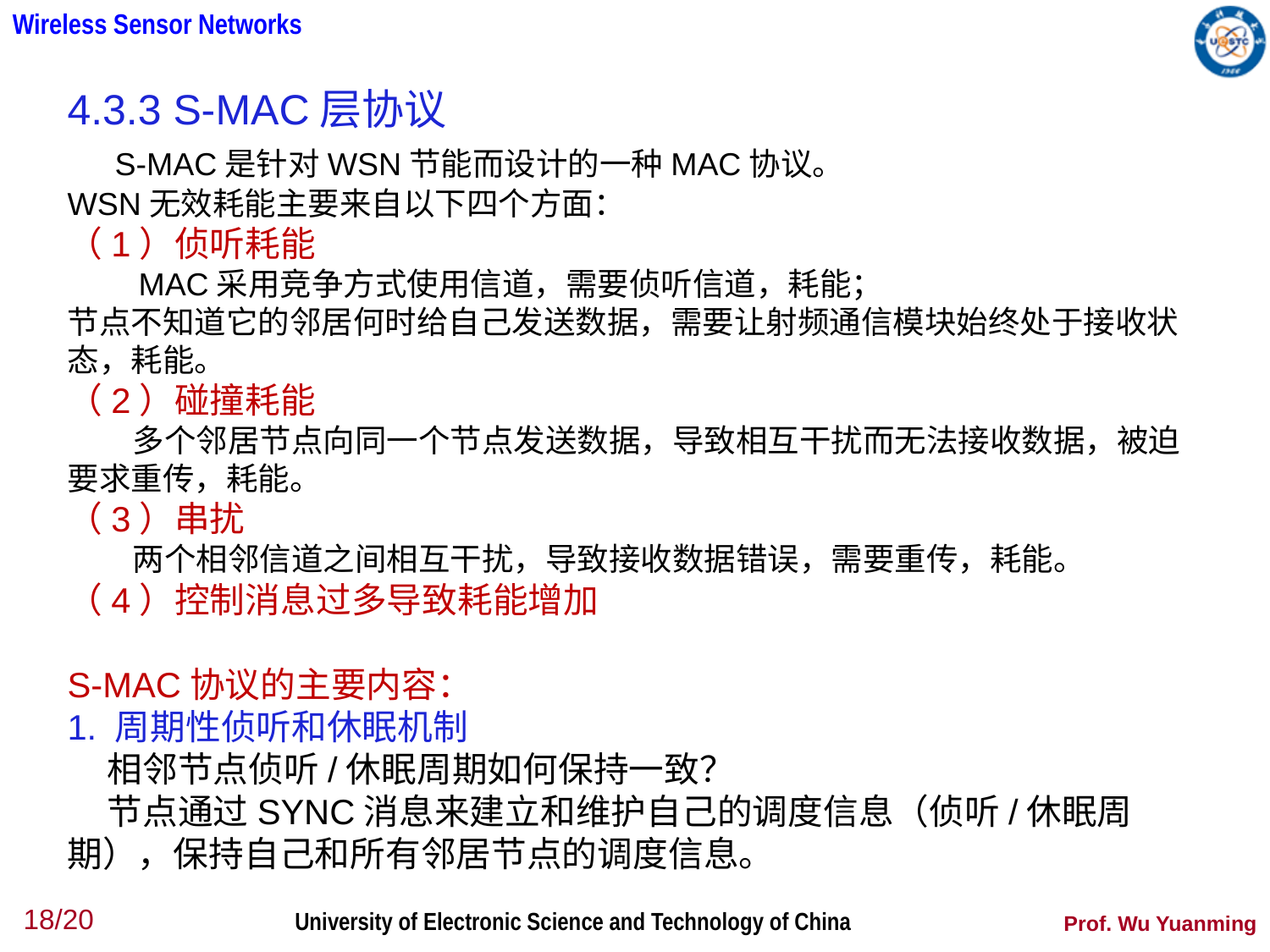

4.3.3 S-MAC层协议
    S-MAC是针对WSN节能而设计的一种MAC协议。
WSN无效耗能主要来自以下四个方面：
（1）侦听耗能
        MAC采用竞争方式使用信道，需要侦听信道，耗能；
节点不知道它的邻居何时给自己发送数据，需要让射频通信模块始终处于接收状态，耗能。
（2）碰撞耗能
        多个邻居节点向同一个节点发送数据，导致相互干扰而无法接收数据，被迫要求重传，耗能。
（3）串扰
        两个相邻信道之间相互干扰，导致接收数据错误，需要重传，耗能。
（4）控制消息过多导致耗能增加

S-MAC协议的主要内容：
1. 周期性侦听和休眠机制
    相邻节点侦听/休眠周期如何保持一致？
    节点通过SYNC消息来建立和维护自己的调度信息（侦听/休眠周期），保持自己和所有邻居节点的调度信息。
18/20